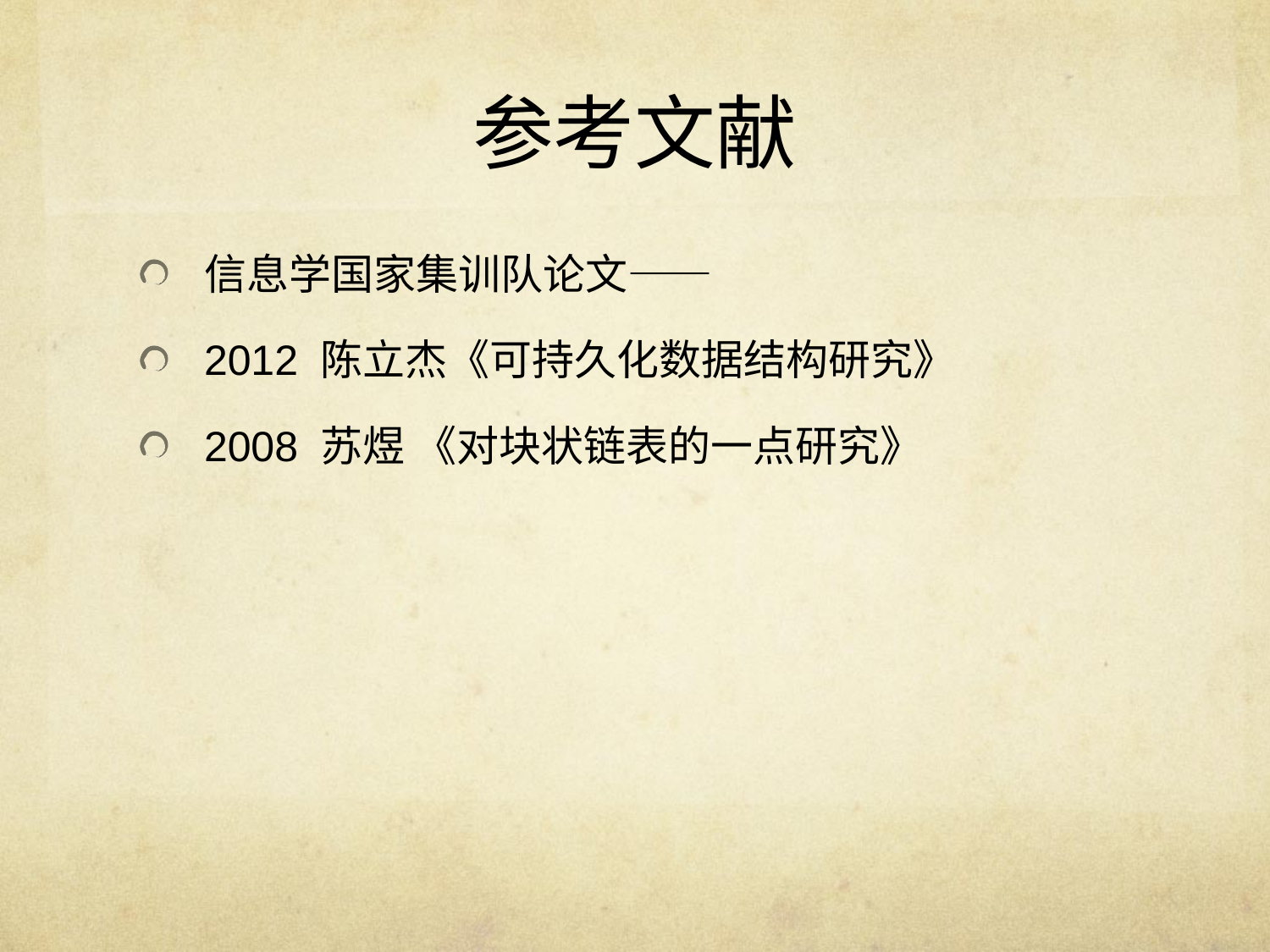

# 参考文献
信息学国家集训队论文——
2012 陈立杰《可持久化数据结构研究》
2008 苏煜 《对块状链表的一点研究》